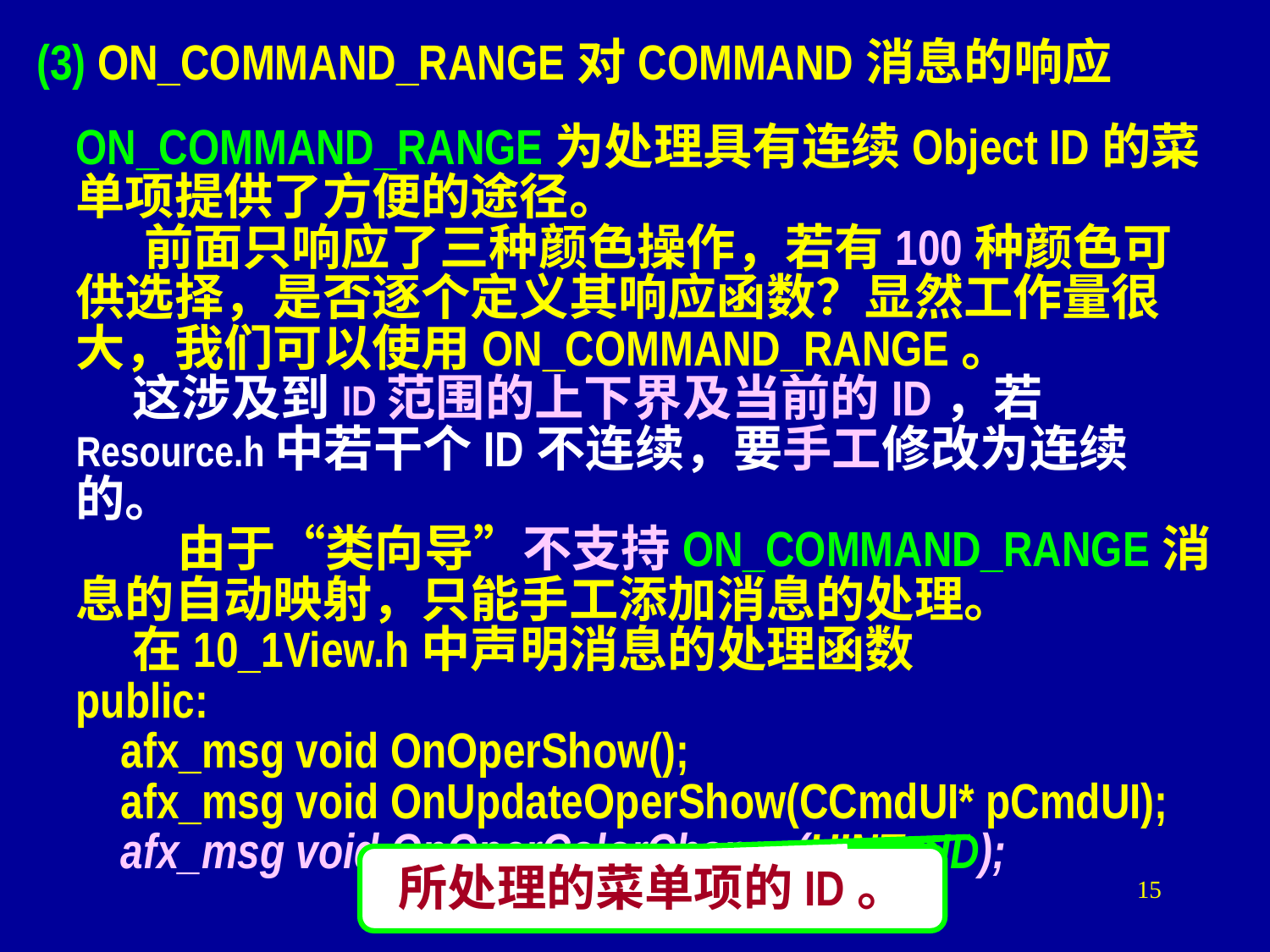

(3) ON_COMMAND_RANGE对COMMAND消息的响应
ON_COMMAND_RANGE为处理具有连续Object ID的菜单项提供了方便的途径。
     前面只响应了三种颜色操作，若有100种颜色可供选择，是否逐个定义其响应函数？显然工作量很大，我们可以使用ON_COMMAND_RANGE。
    这涉及到ID范围的上下界及当前的ID，若Resource.h中若干个ID不连续，要手工修改为连续的。
        由于“类向导”不支持ON_COMMAND_RANGE消息的自动映射，只能手工添加消息的处理。
    在10_1View.h中声明消息的处理函数
public:
    afx_msg void OnOperShow();
    afx_msg void OnUpdateOperShow(CCmdUI* pCmdUI);
    afx_msg void OnOperColorChange(UINT nID);
所处理的菜单项的ID。
15